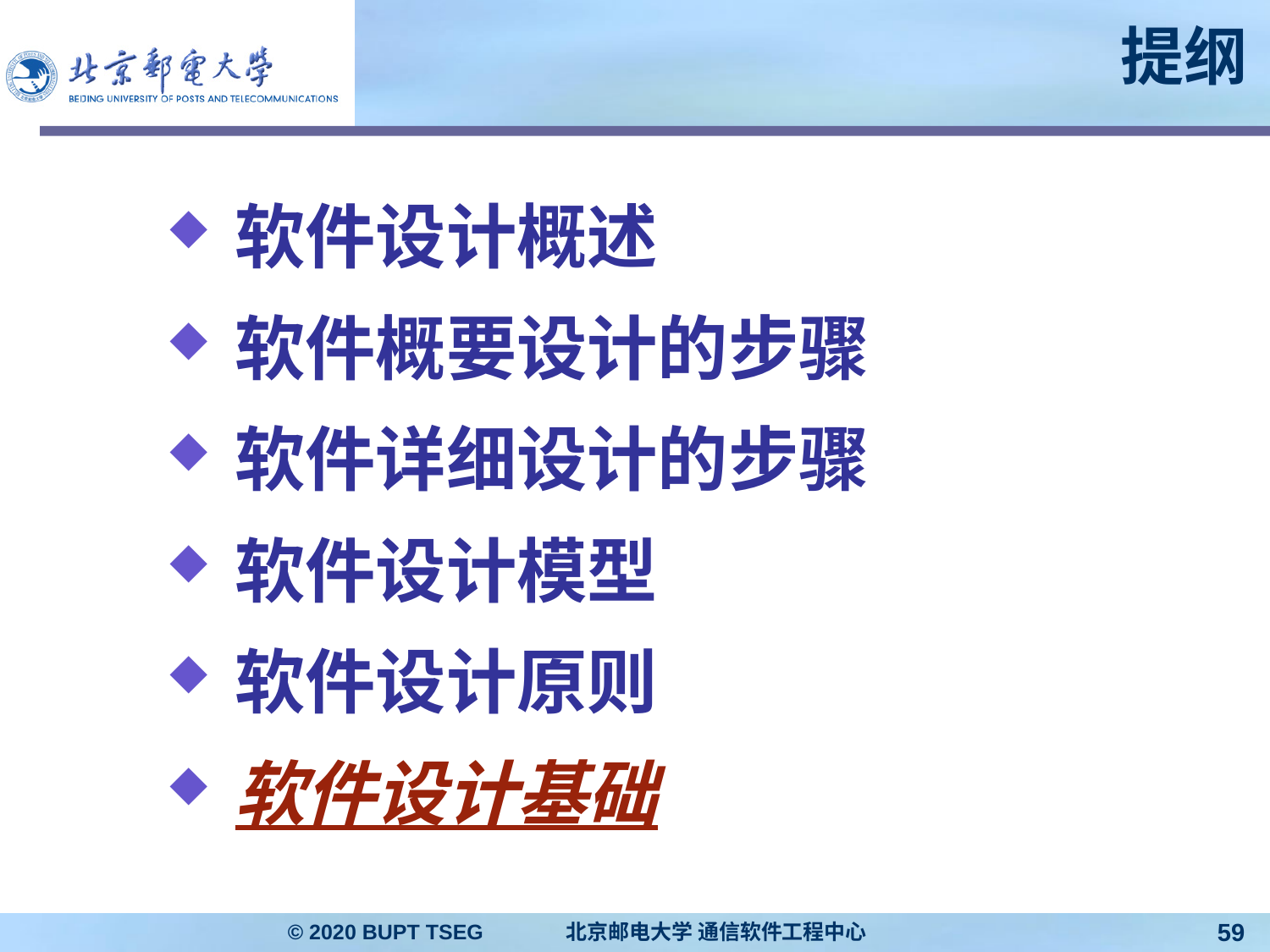

# 提纲
软件设计概述
软件概要设计的步骤
软件详细设计的步骤
软件设计模型
软件设计原则
软件设计基础
© 2020 BUPT TSEG             北京邮电大学 通信软件工程中心